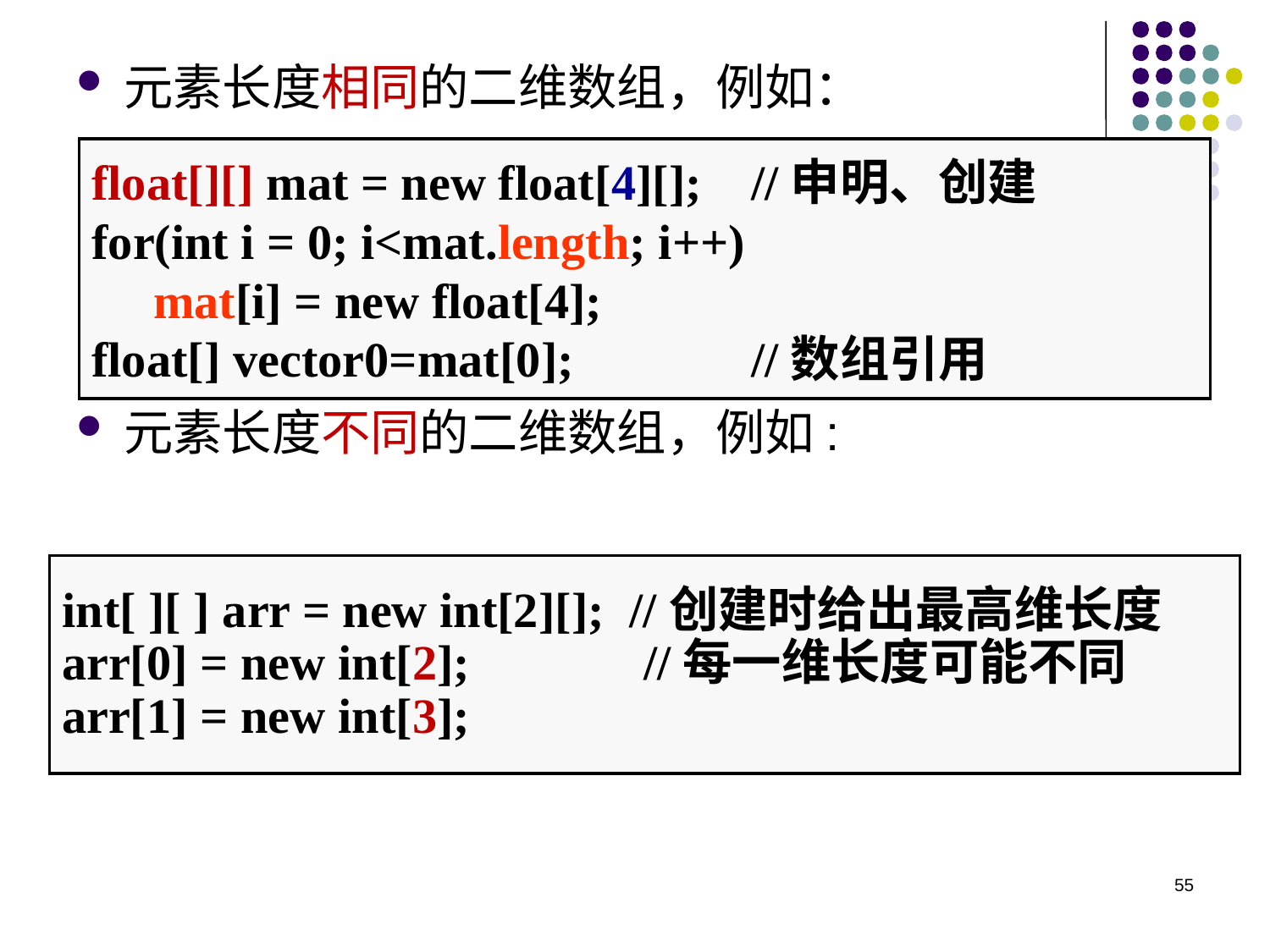

元素长度相同的二维数组，例如：

元素长度不同的二维数组，例如:

float[][] mat = new float[4][];	  //申明、创建
for(int i = 0; i<mat.length; i++)
     mat[i] = new float[4];
float[] vector0=mat[0];		  //数组引用
int[ ][ ] arr = new int[2][];  //创建时给出最高维长度
arr[0] = new int[2];	      //每一维长度可能不同
arr[1] = new int[3];
55